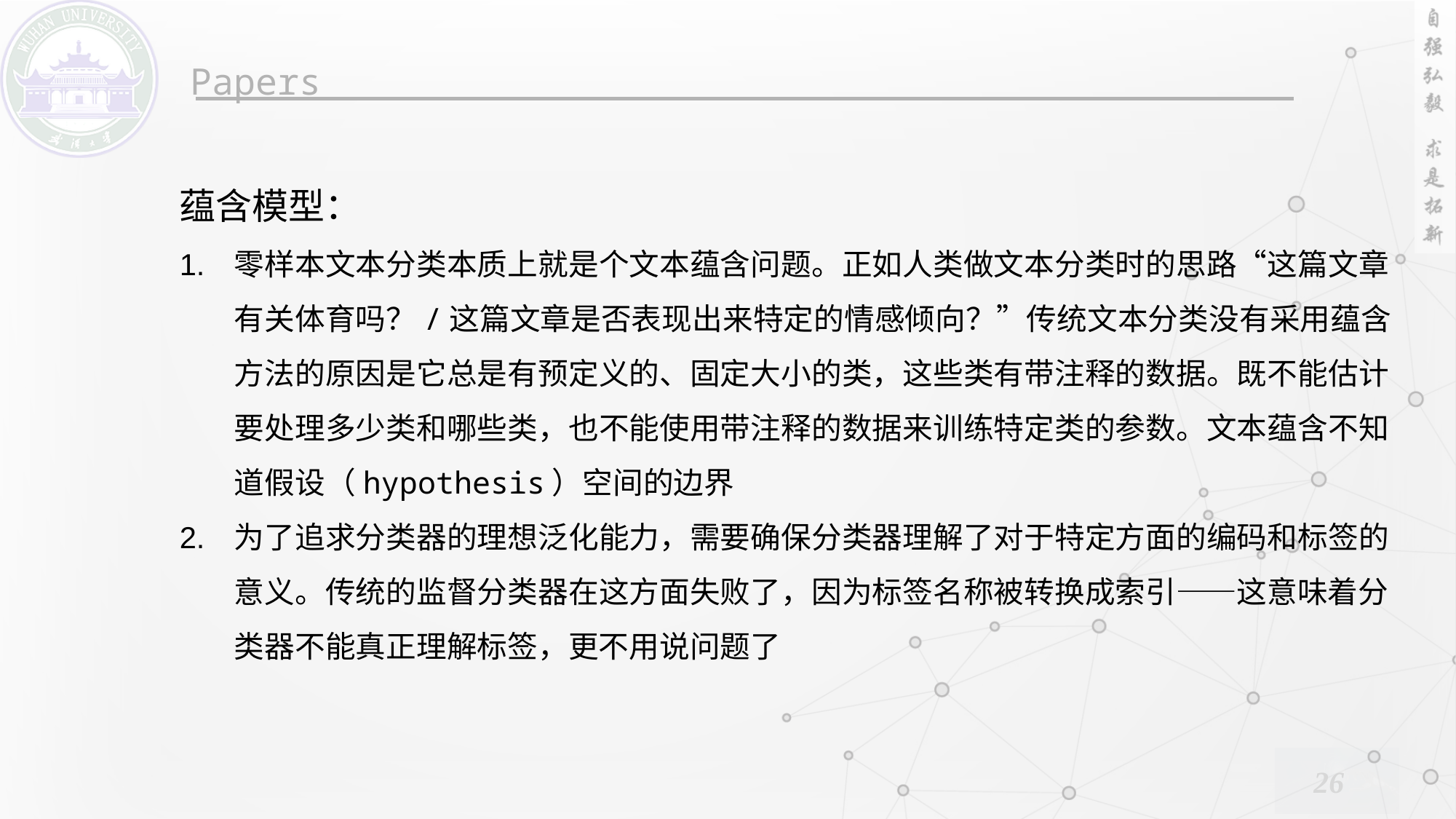

蕴含模型：
零样本文本分类本质上就是个文本蕴含问题。正如人类做文本分类时的思路“这篇文章有关体育吗？/这篇文章是否表现出来特定的情感倾向？”传统文本分类没有采用蕴含方法的原因是它总是有预定义的、固定大小的类，这些类有带注释的数据。既不能估计要处理多少类和哪些类，也不能使用带注释的数据来训练特定类的参数。文本蕴含不知道假设（hypothesis）空间的边界
为了追求分类器的理想泛化能力，需要确保分类器理解了对于特定方面的编码和标签的意义。传统的监督分类器在这方面失败了，因为标签名称被转换成索引——这意味着分类器不能真正理解标签，更不用说问题了

26